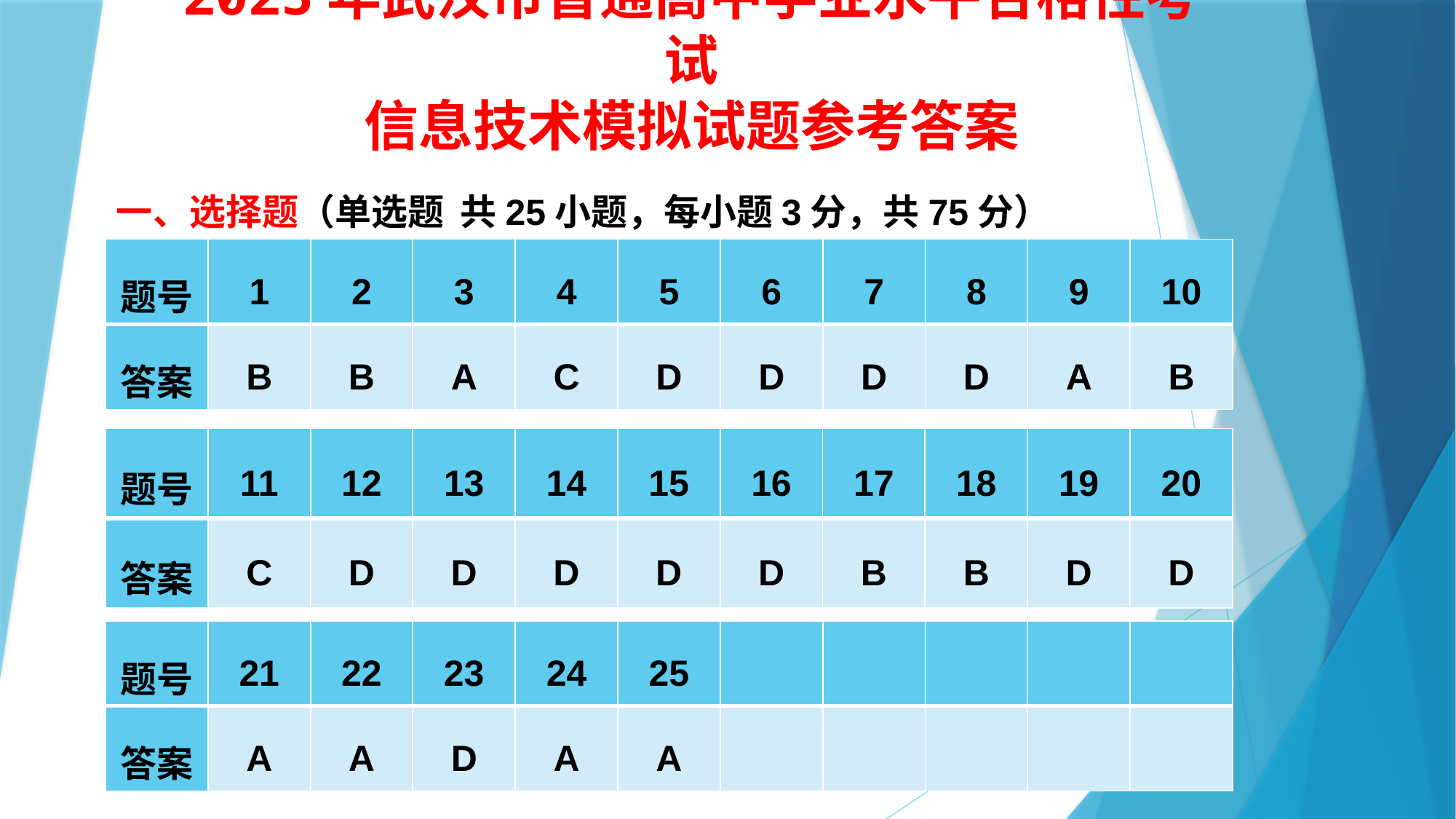

# 2023年武汉市普通高中学业水平合格性考试 信息技术模拟试题参考答案
一、选择题（单选题  共25小题，每小题3分，共75分）
| 题号 | 1 | 2 | 3 | 4 | 5 | 6 | 7 | 8 | 9 | 10 |
| --- | --- | --- | --- | --- | --- | --- | --- | --- | --- | --- |
| 答案 | B | B | A | C | D | D | D | D | A | B |
| 题号 | 11 | 12 | 13 | 14 | 15 | 16 | 17 | 18 | 19 | 20 |
| --- | --- | --- | --- | --- | --- | --- | --- | --- | --- | --- |
| 答案 | C | D | D | D | D | D | B | B | D | D |
| 题号 | 21 | 22 | 23 | 24 | 25 |  |  |  |  |  |
| --- | --- | --- | --- | --- | --- | --- | --- | --- | --- | --- |
| 答案 | A | A | D | A | A |  |  |  |  |  |